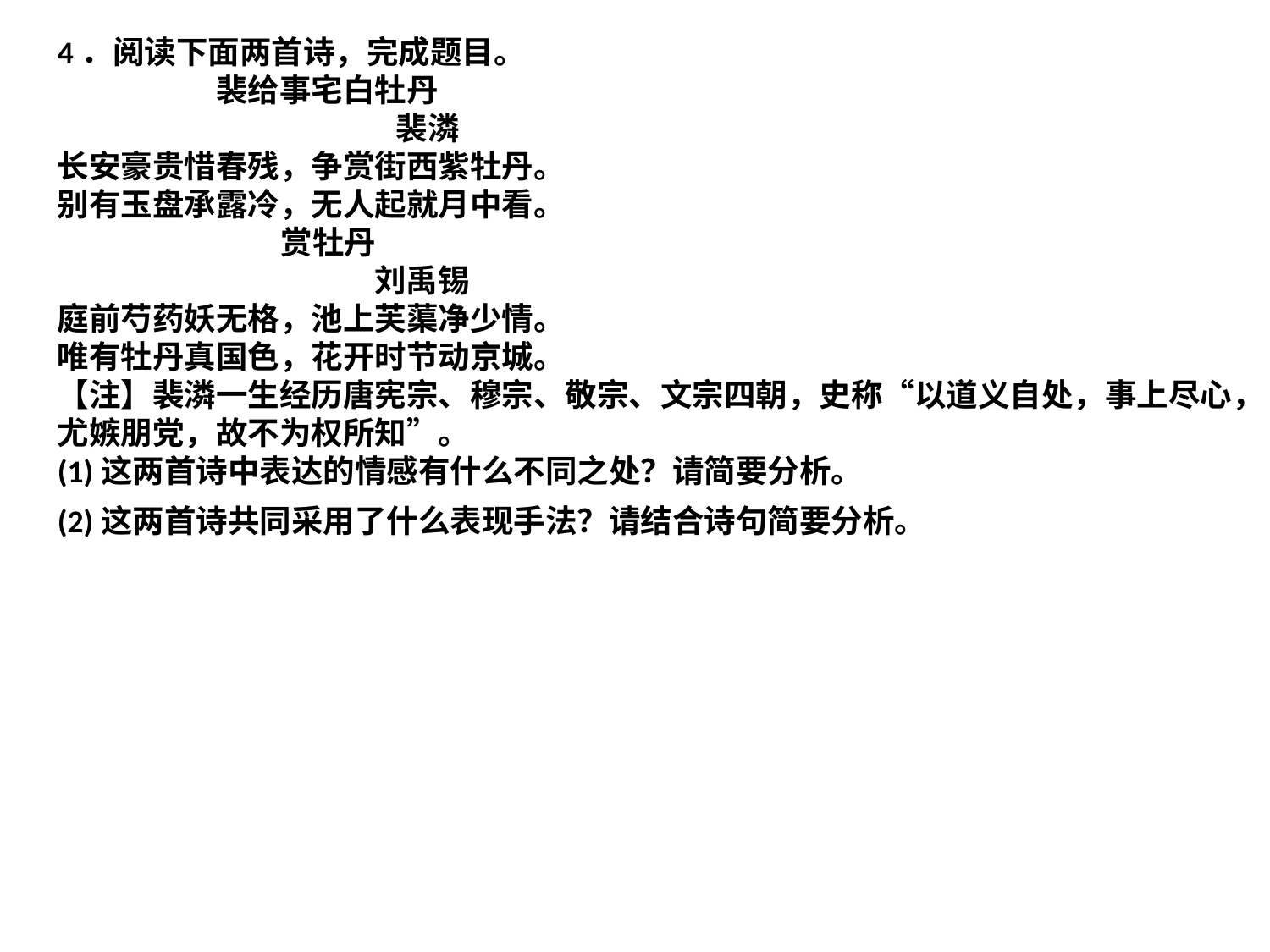

4．阅读下面两首诗，完成题目。
                     裴给事宅白牡丹
                                              裴潾
长安豪贵惜春残，争赏街西紫牡丹。
别有玉盘承露冷，无人起就月中看。
                              赏牡丹
                                           刘禹锡
庭前芍药妖无格，池上芙蕖净少情。
唯有牡丹真国色，花开时节动京城。
【注】裴潾一生经历唐宪宗、穆宗、敬宗、文宗四朝，史称“以道义自处，事上尽心，尤嫉朋党，故不为权所知”。
(1)这两首诗中表达的情感有什么不同之处？请简要分析。
(2)这两首诗共同采用了什么表现手法？请结合诗句简要分析。